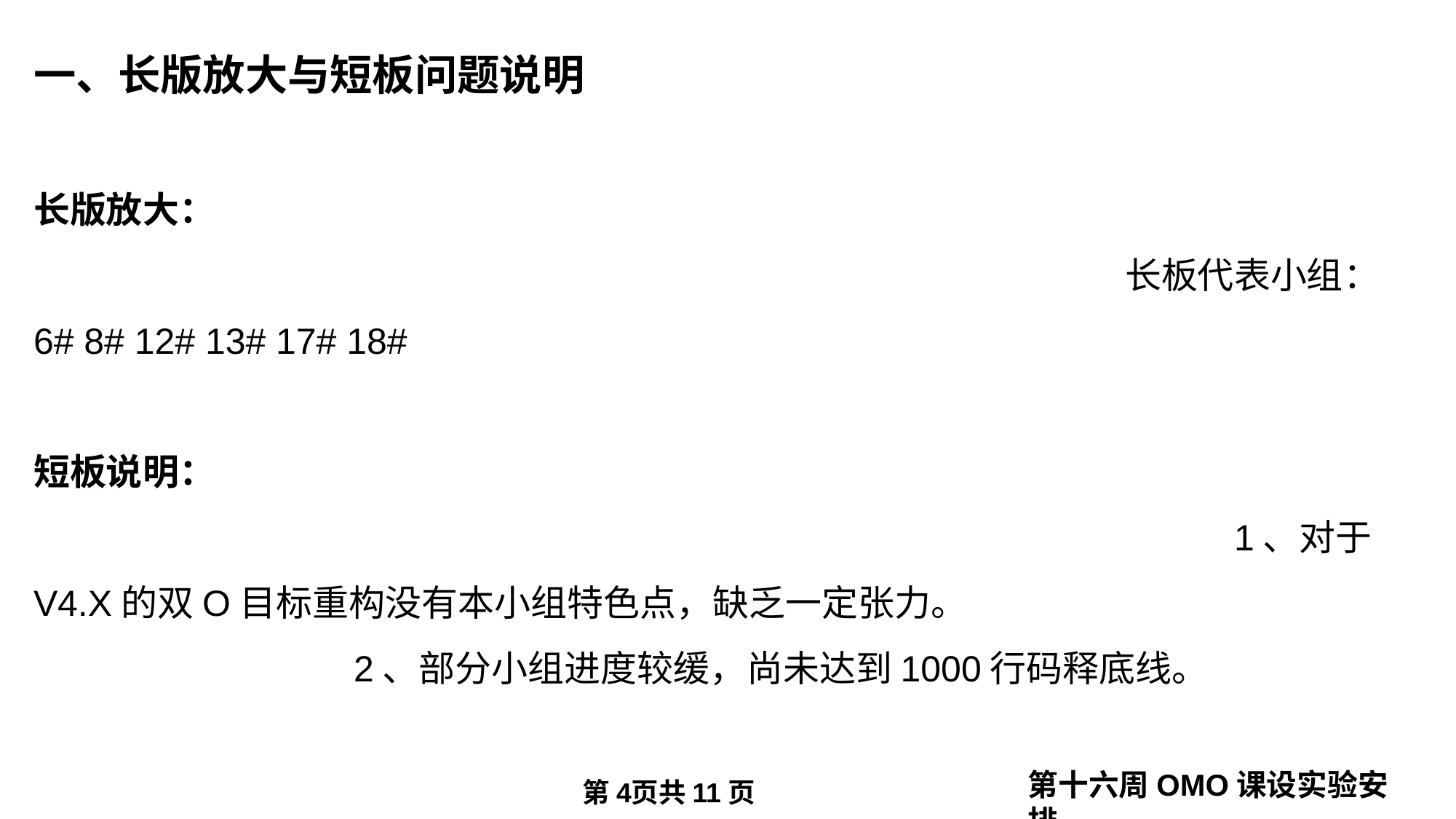

一、长版放大与短板问题说明

长版放大：
									          	长板代表小组：6# 8# 12# 13# 17# 18#

短板说明：
									          		1、对于V4.X的双O目标重构没有本小组特色点，缺乏一定张力。
		          2、部分小组进度较缓，尚未达到1000行码释底线。

第十六周OMO课设实验安排
第4页共11页